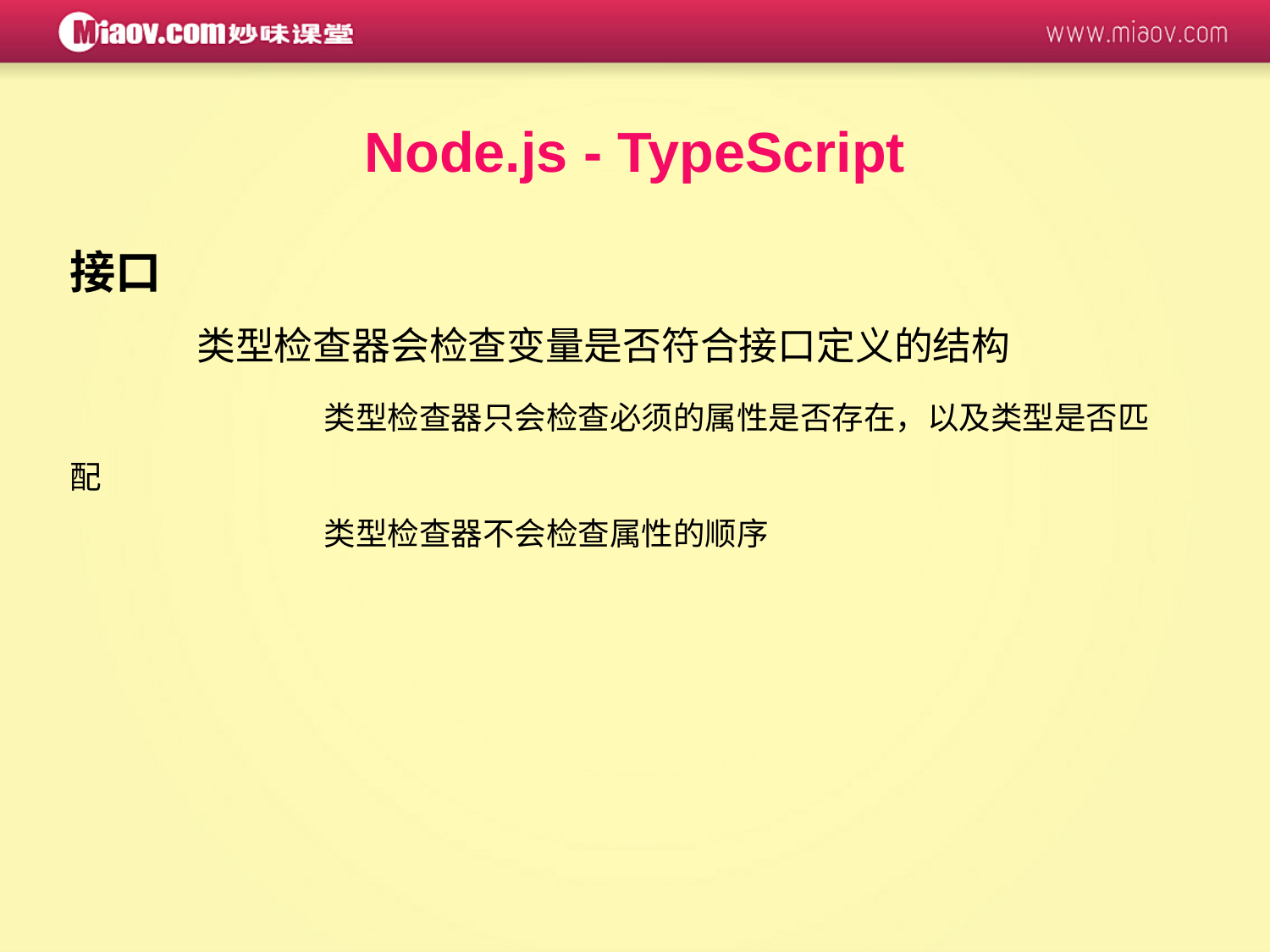

Node.js - TypeScript
接口
	类型检查器会检查变量是否符合接口定义的结构
		类型检查器只会检查必须的属性是否存在，以及类型是否匹配
		类型检查器不会检查属性的顺序